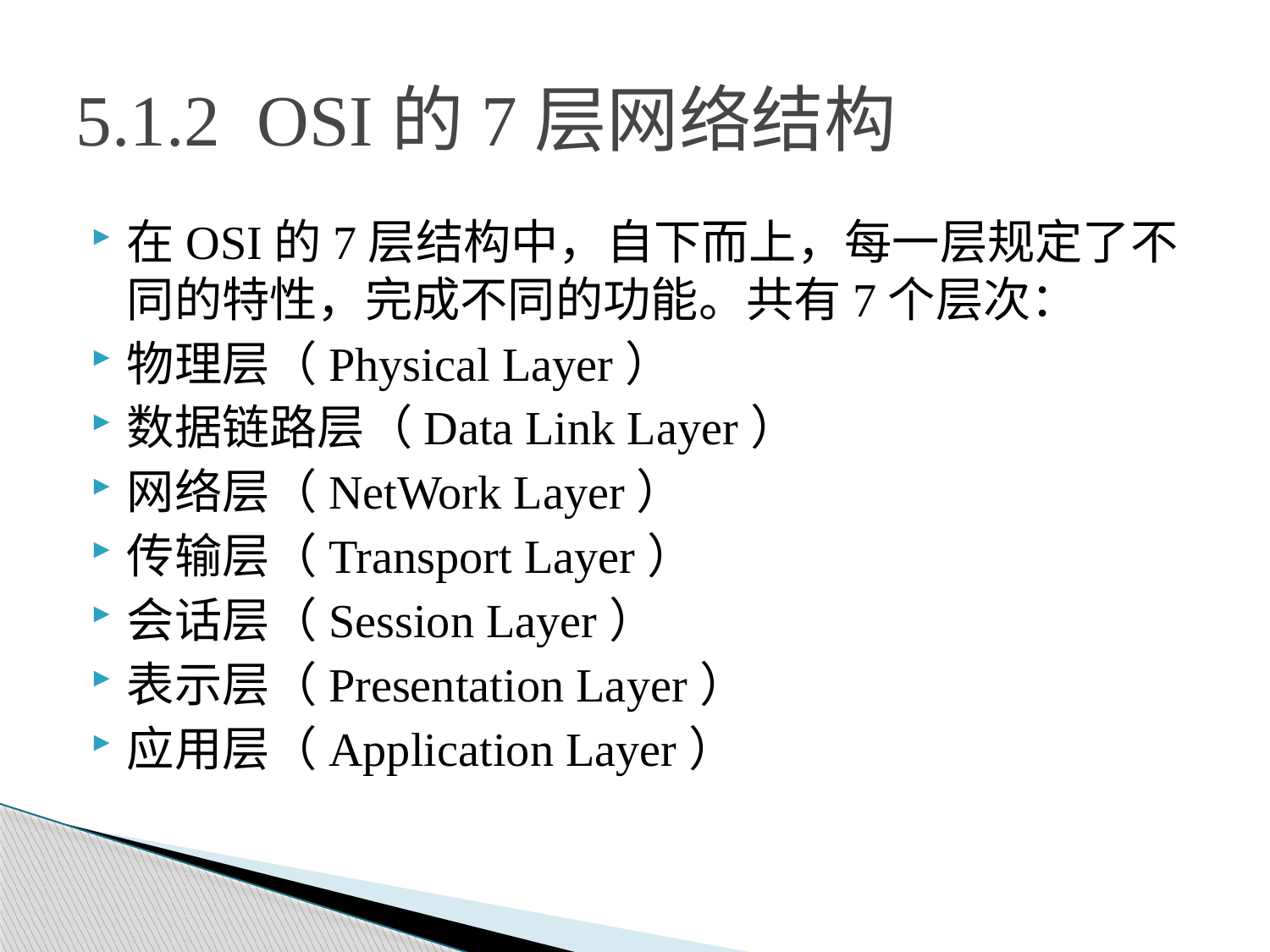

# 5.1.2  OSI的7层网络结构
在OSI的7层结构中，自下而上，每一层规定了不同的特性，完成不同的功能。共有7个层次：
物理层（Physical Layer）
数据链路层（Data Link Layer）
网络层（NetWork Layer）
传输层（Transport Layer）
会话层（Session Layer）
表示层（Presentation Layer）
应用层（Application Layer）